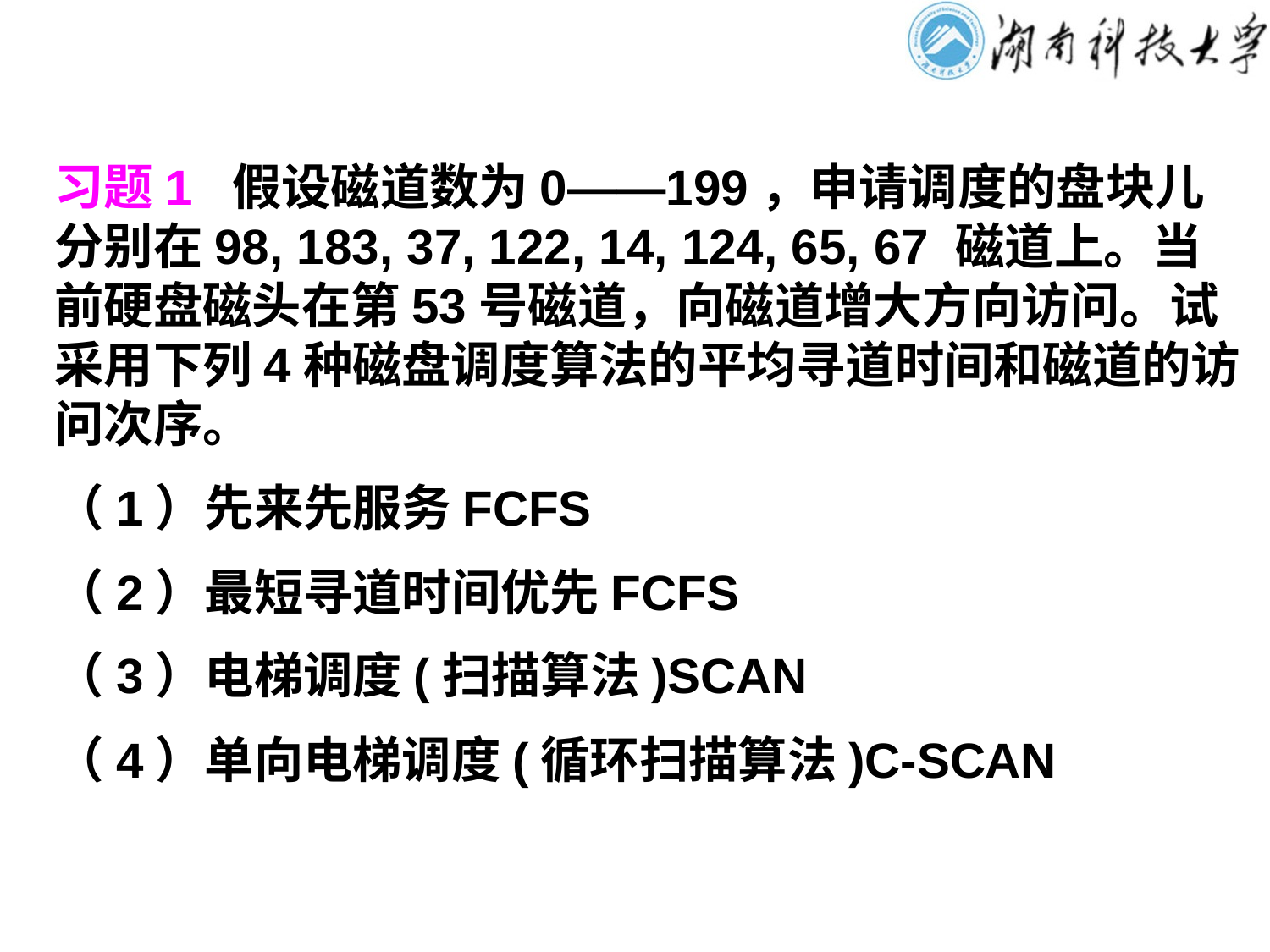

习题1  假设磁道数为0——199，申请调度的盘块儿分别在98, 183, 37, 122, 14, 124, 65, 67 磁道上。当前硬盘磁头在第53号磁道，向磁道增大方向访问。试采用下列4种磁盘调度算法的平均寻道时间和磁道的访问次序。
（1）先来先服务FCFS
（2）最短寻道时间优先FCFS
（3）电梯调度(扫描算法)SCAN
（4）单向电梯调度(循环扫描算法)C-SCAN